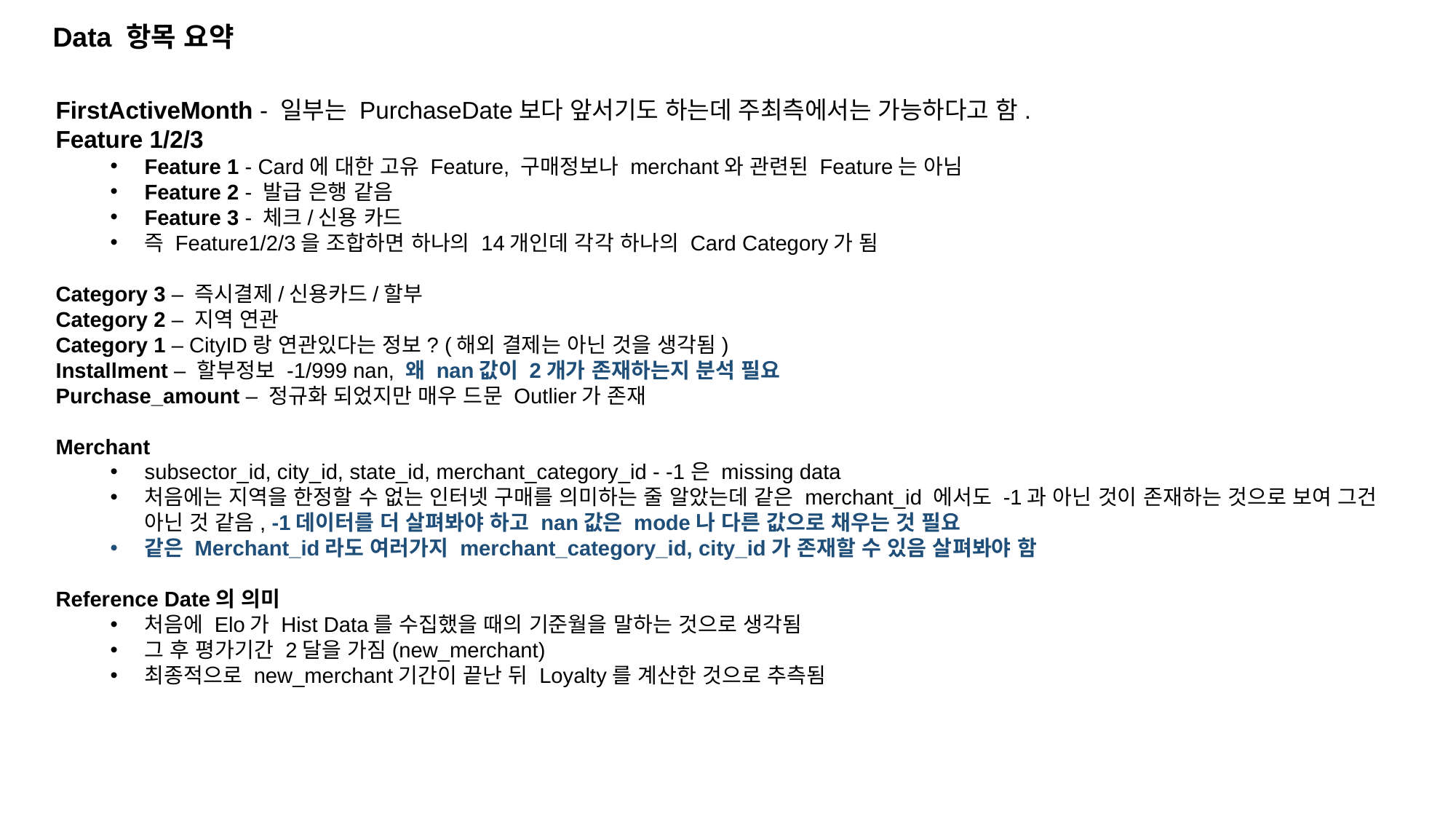

Data 항목 요약
FirstActiveMonth - 일부는 PurchaseDate보다 앞서기도 하는데 주최측에서는 가능하다고 함.
Feature 1/2/3
Feature 1 - Card에 대한 고유 Feature, 구매정보나 merchant와 관련된 Feature는 아님
Feature 2 - 발급 은행 같음
Feature 3 - 체크/신용 카드
즉 Feature1/2/3을 조합하면 하나의 14개인데 각각 하나의 Card Category가 됨

Category 3 – 즉시결제/신용카드/할부
Category 2 – 지역 연관
Category 1 – CityID랑 연관있다는 정보? (해외 결제는 아닌 것을 생각됨)
Installment – 할부정보 -1/999 nan, 왜 nan값이 2개가 존재하는지 분석 필요
Purchase_amount – 정규화 되었지만 매우 드문 Outlier가 존재

Merchant
subsector_id, city_id, state_id, merchant_category_id - -1은 missing data
처음에는 지역을 한정할 수 없는 인터넷 구매를 의미하는 줄 알았는데 같은 merchant_id 에서도 -1과 아닌 것이 존재하는 것으로 보여 그건 아닌 것 같음, -1데이터를 더 살펴봐야 하고 nan값은 mode나 다른 값으로 채우는 것 필요
같은 Merchant_id라도 여러가지 merchant_category_id, city_id가 존재할 수 있음 살펴봐야 함

Reference Date의 의미
처음에 Elo가 Hist Data를 수집했을 때의 기준월을 말하는 것으로 생각됨
그 후 평가기간 2달을 가짐(new_merchant)
최종적으로 new_merchant기간이 끝난 뒤 Loyalty를 계산한 것으로 추측됨